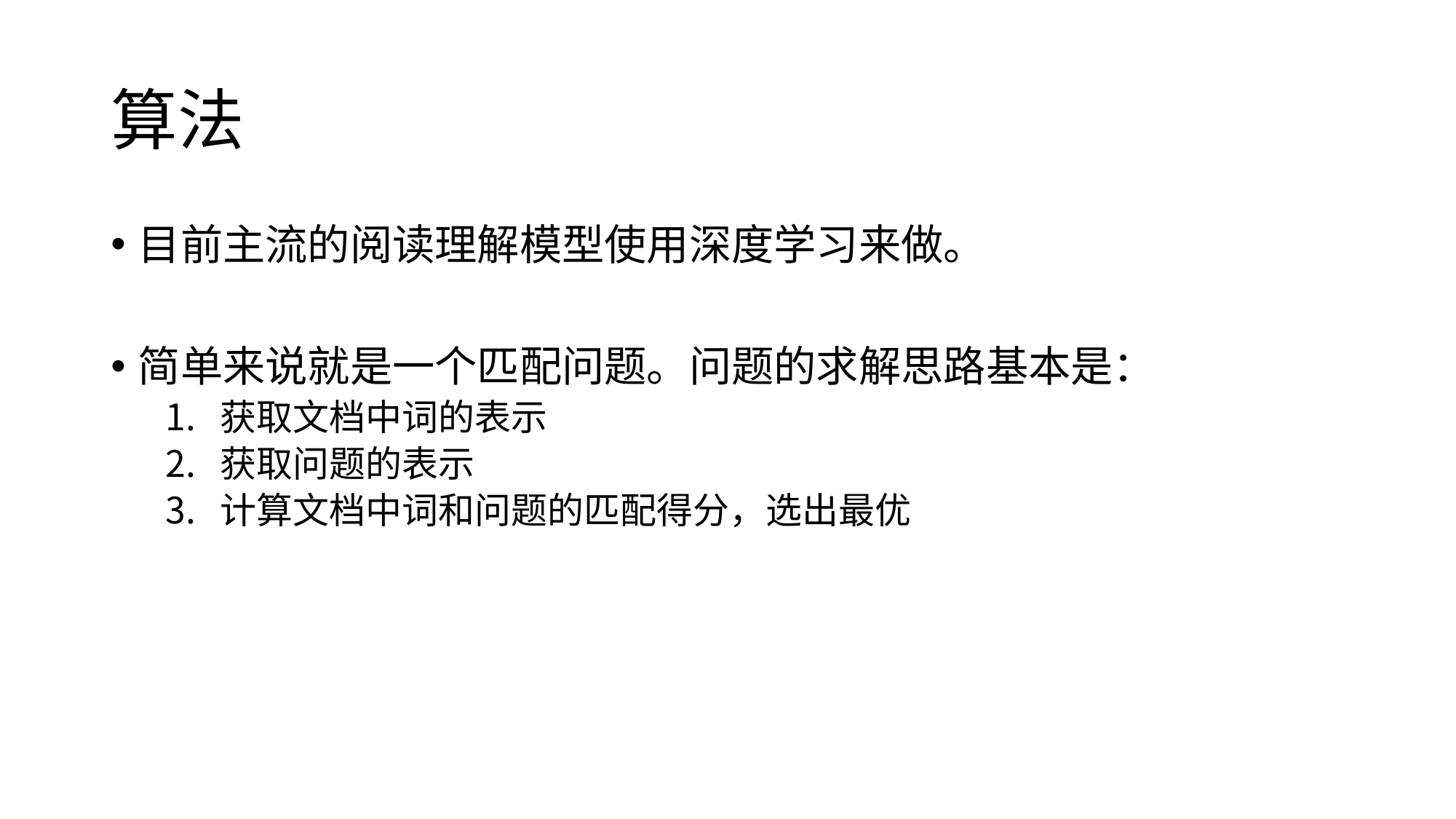

# 算法
目前主流的阅读理解模型使用深度学习来做。

简单来说就是一个匹配问题。问题的求解思路基本是：
获取文档中词的表示
获取问题的表示
计算文档中词和问题的匹配得分，选出最优